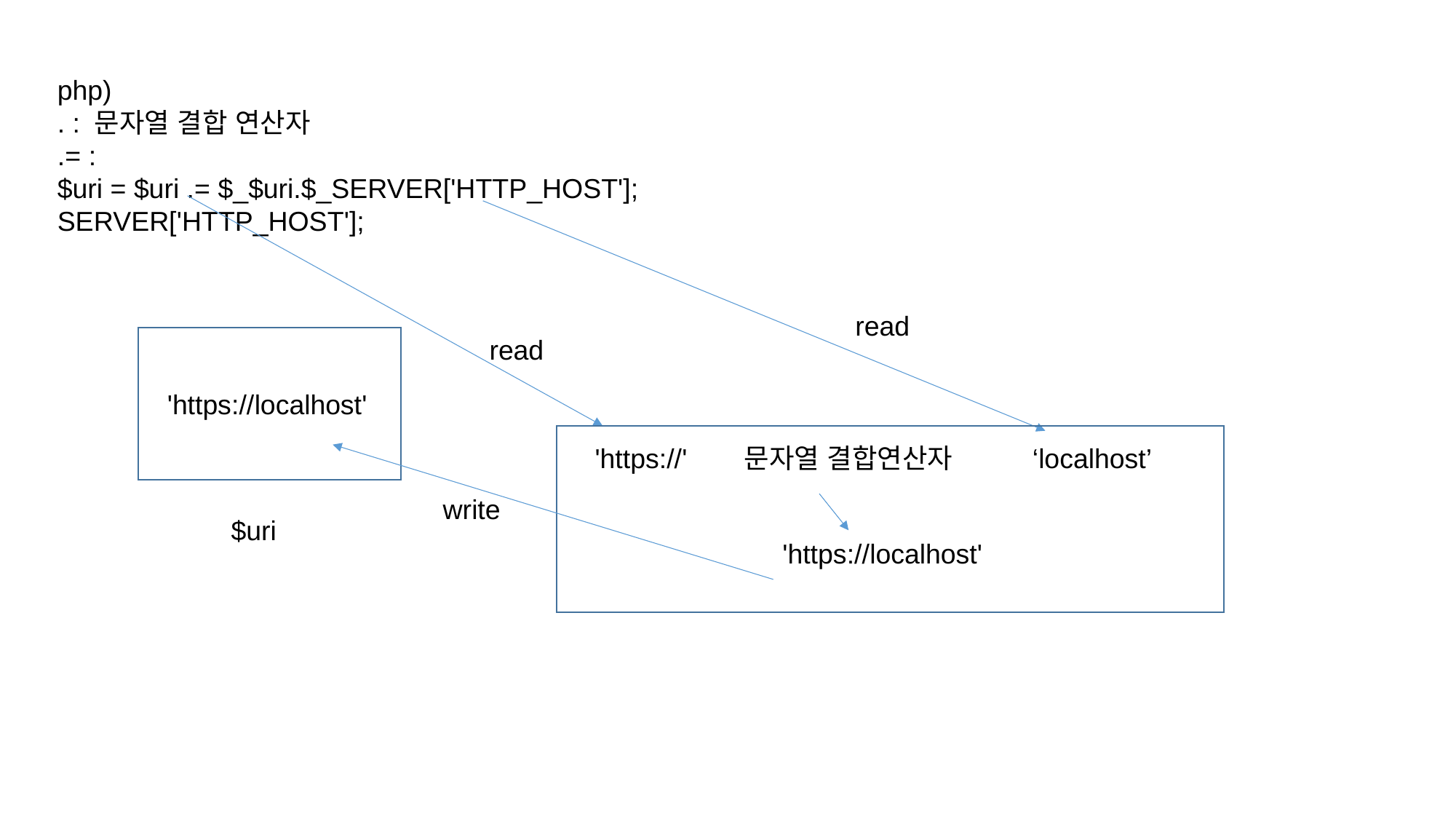

php)
. : 문자열 결합 연산자
.= :
$uri = $uri .= $_$uri.$_SERVER['HTTP_HOST'];
SERVER['HTTP_HOST'];

read

read
'https://localhost'

'https://'
문자열 결합연산자
‘localhost’
write
$uri
'https://localhost'